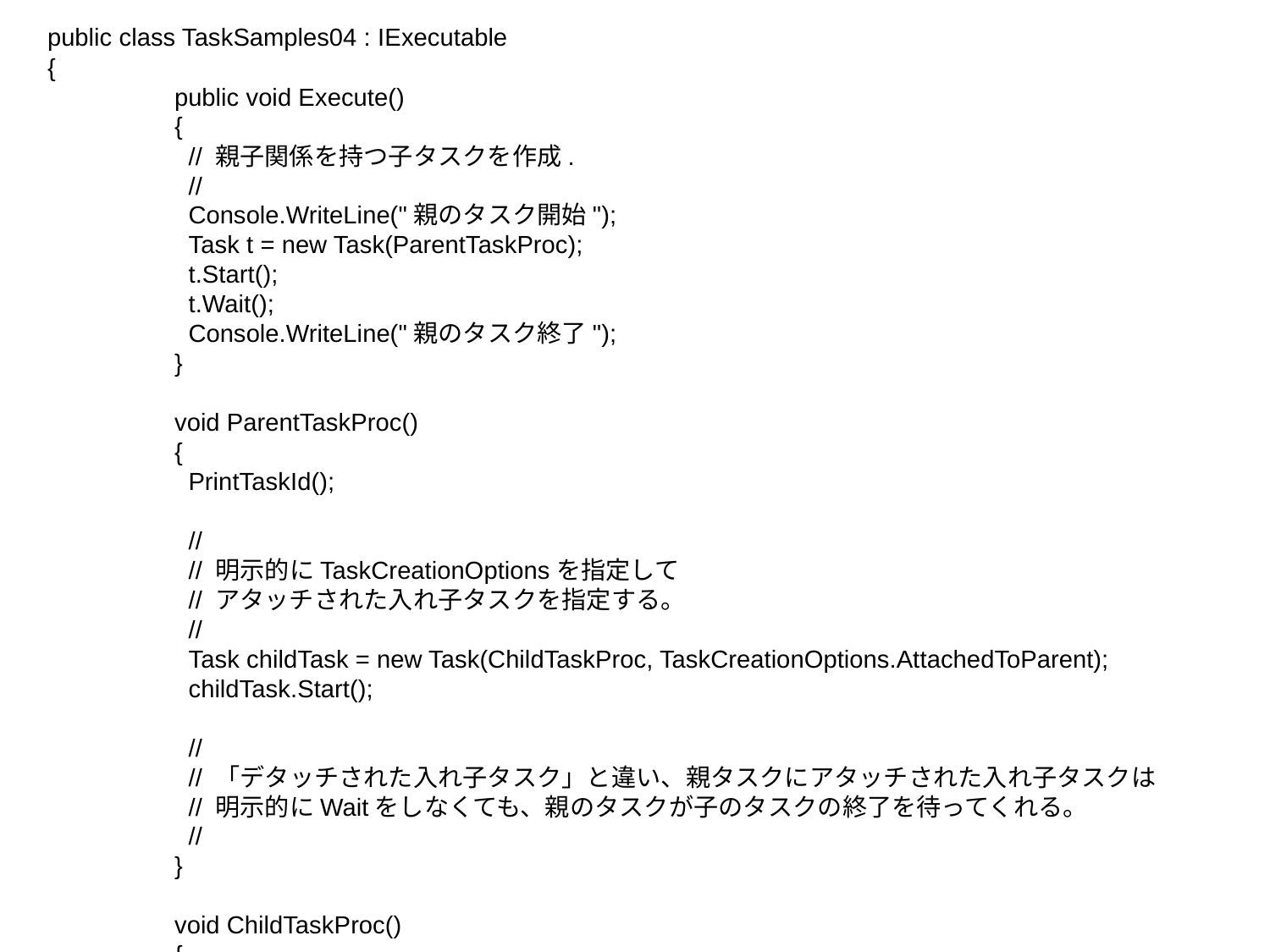

public class TaskSamples04 : IExecutable
{
	public void Execute()
	{
	  // 親子関係を持つ子タスクを作成.
	  //
	  Console.WriteLine("親のタスク開始");
	  Task t = new Task(ParentTaskProc);
	  t.Start();
	  t.Wait();
	  Console.WriteLine("親のタスク終了");
	}

	void ParentTaskProc()
	{
	  PrintTaskId();

	  //
	  // 明示的にTaskCreationOptionsを指定して
	  // アタッチされた入れ子タスクを指定する。
	  //
	  Task childTask = new Task(ChildTaskProc, TaskCreationOptions.AttachedToParent);
	  childTask.Start();

	  //
	  // 「デタッチされた入れ子タスク」と違い、親タスクにアタッチされた入れ子タスクは
	  // 明示的にWaitをしなくても、親のタスクが子のタスクの終了を待ってくれる。
	  //
	}

	void ChildTaskProc()
	{
	  Console.WriteLine("子のタスク開始");
	  PrintTaskId();
	  Thread.Sleep(TimeSpan.FromSeconds(2.0));
	  Console.WriteLine("子のタスク終了");
	}

	void PrintTaskId()
	{
	  //
	  // 現在実行中のタスクのIDを表示.
	  //
	  Console.WriteLine("\tTask Id: {0}", Task.CurrentId);
	}
}